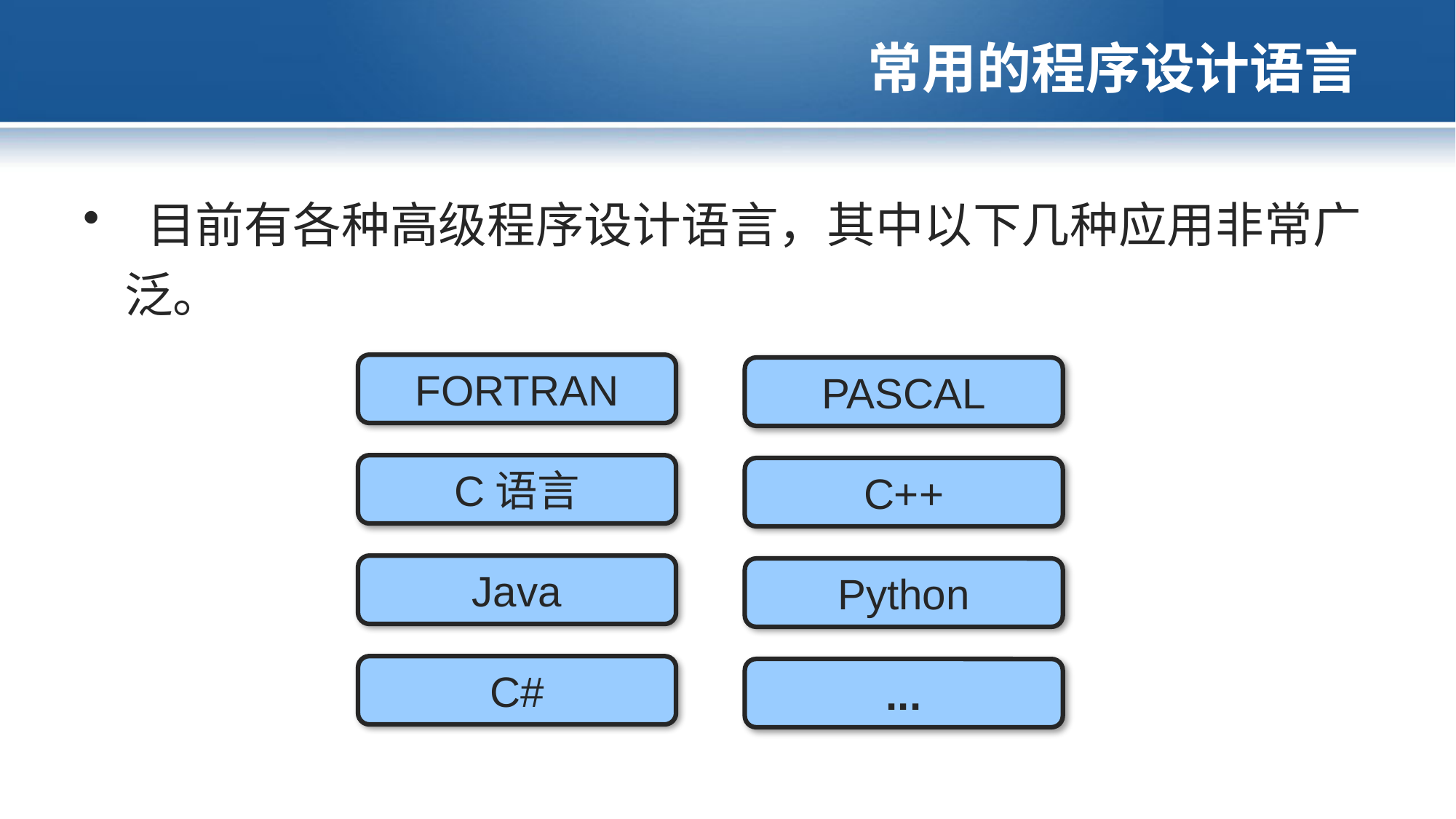

# 常用的程序设计语言
 目前有各种高级程序设计语言，其中以下几种应用非常广泛。
FORTRAN
PASCAL
C语言
C++
Java
Python
C#
...